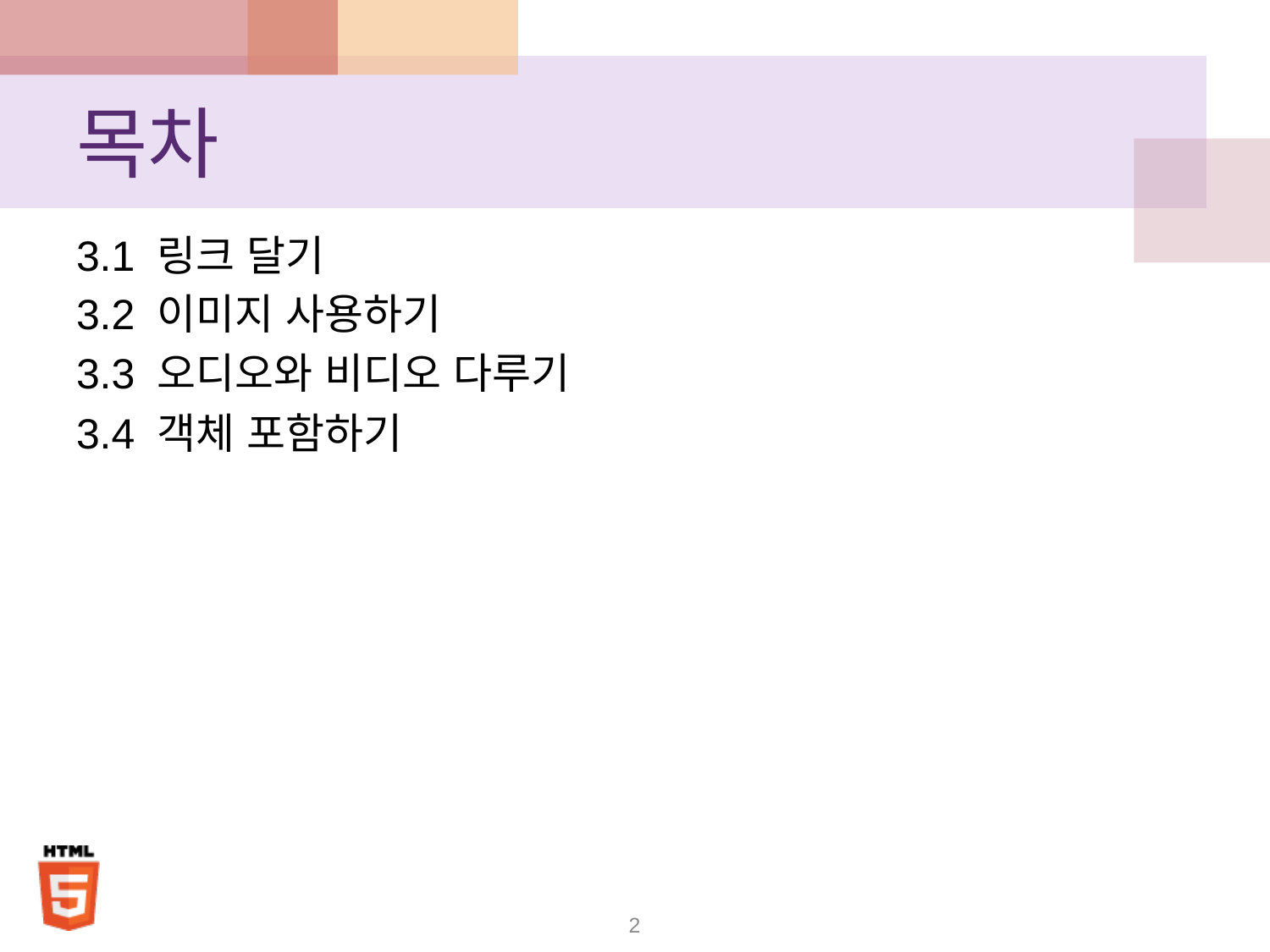

# 목차
3.1 링크 달기
3.2 이미지 사용하기
3.3 오디오와 비디오 다루기
3.4 객체 포함하기
2